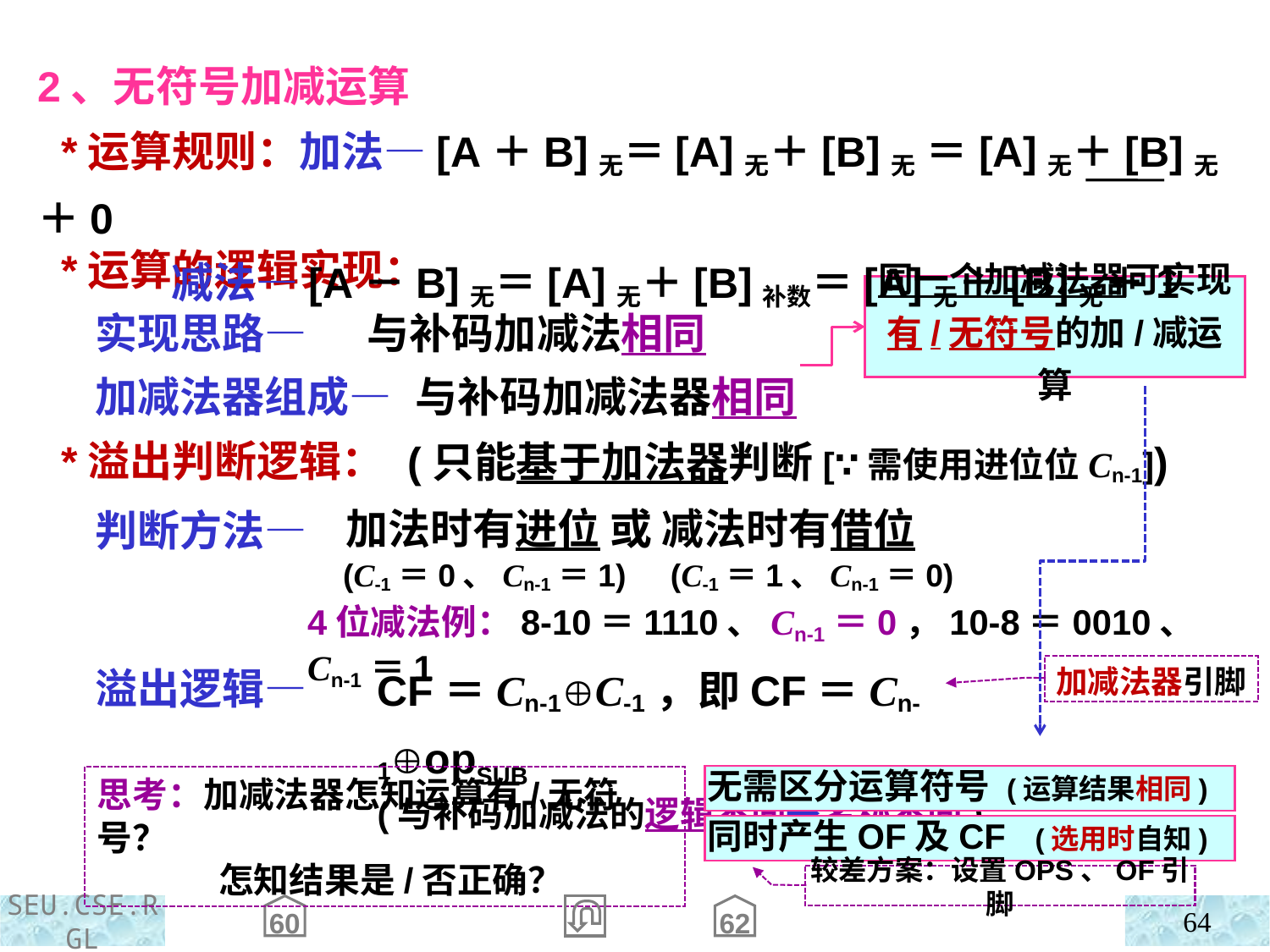

2、无符号加减运算
  *运算规则：加法—[A＋B]无＝[A]无＋[B]无  ＝[A]无＋[B]无＋0
             减法—[A－B]无＝[A]无＋[B]补数＝[A]无＋[B]无＋1

  *运算的逻辑实现：
     实现思路—
     加减法器组成—
同一个加减法器可实现
有/无符号的加/减运算
与补码加减法相同
    与补码加减法器相同
  *溢出判断逻辑：
     判断方法—

     溢出逻辑—
(只能基于加法器判断[∵需使用进位位Cn-1])
   加法时有进位 或 减法时有借位
    (C-1＝0、Cn-1＝1)     (C-1＝1、Cn-1＝0)
4位减法例：8-10＝1110、Cn-1＝0，10-8＝0010、Cn-1＝1
CF＝Cn-1⊕C-1，即CF＝Cn-1⊕opSUB
(与补码加减法的逻辑不同→名称不同)
加减法器引脚
无需区分运算符号 (运算结果相同)
思考：加减法器怎知运算有/无符号？
              怎知结果是/否正确？
同时产生OF及CF   (选用时自知)
较差方案：设置OPS、OF引脚
60
62

64